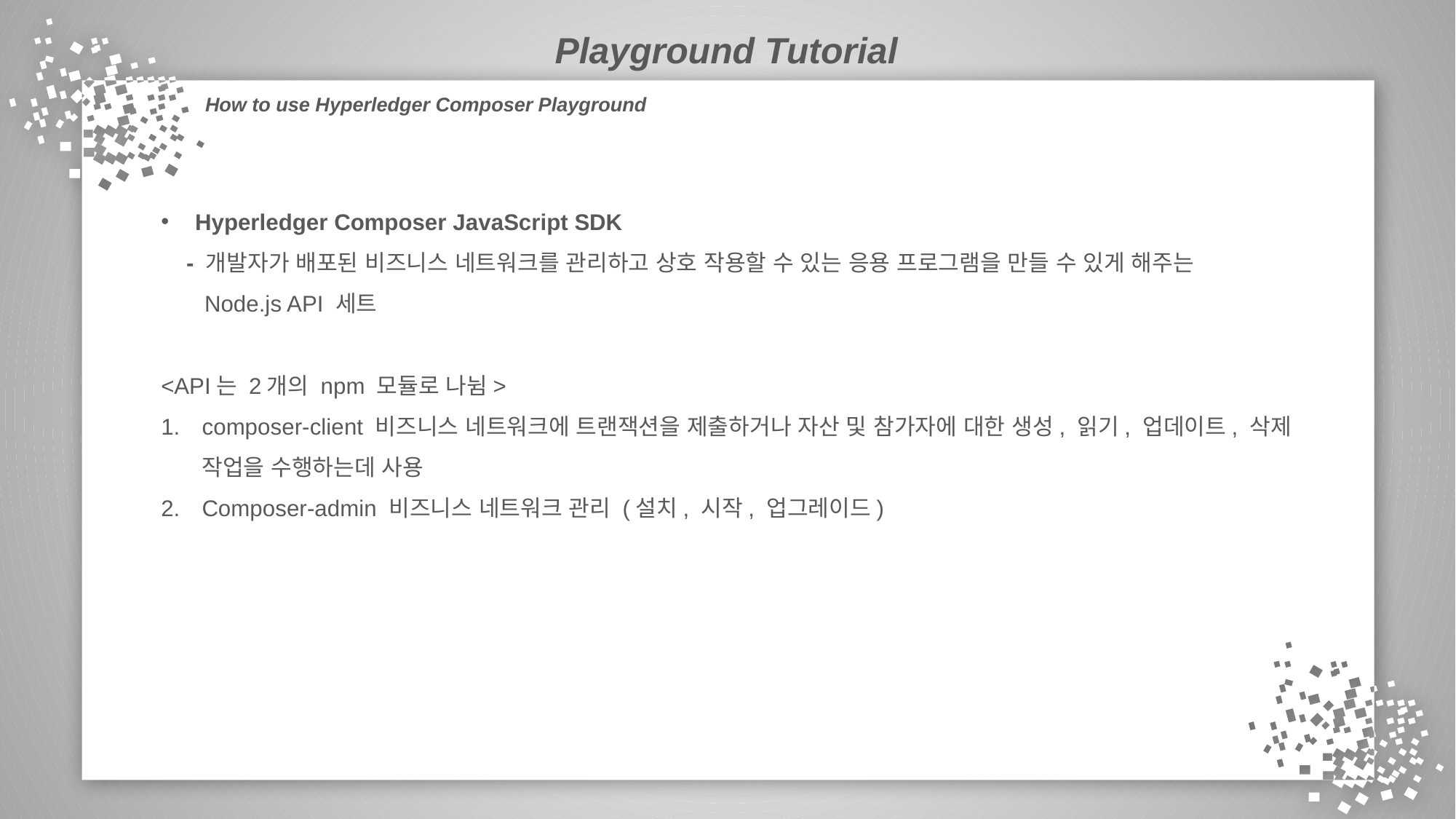

Playground Tutorial

How to use Hyperledger Composer Playground
Hyperledger Composer JavaScript SDK
    - 개발자가 배포된 비즈니스 네트워크를 관리하고 상호 작용할 수 있는 응용 프로그램을 만들 수 있게 해주는
      Node.js API 세트

<API는 2개의 npm 모듈로 나뉨>
composer-client 비즈니스 네트워크에 트랜잭션을 제출하거나 자산 및 참가자에 대한 생성, 읽기, 업데이트, 삭제 작업을 수행하는데 사용
Composer-admin 비즈니스 네트워크 관리 (설치, 시작, 업그레이드)